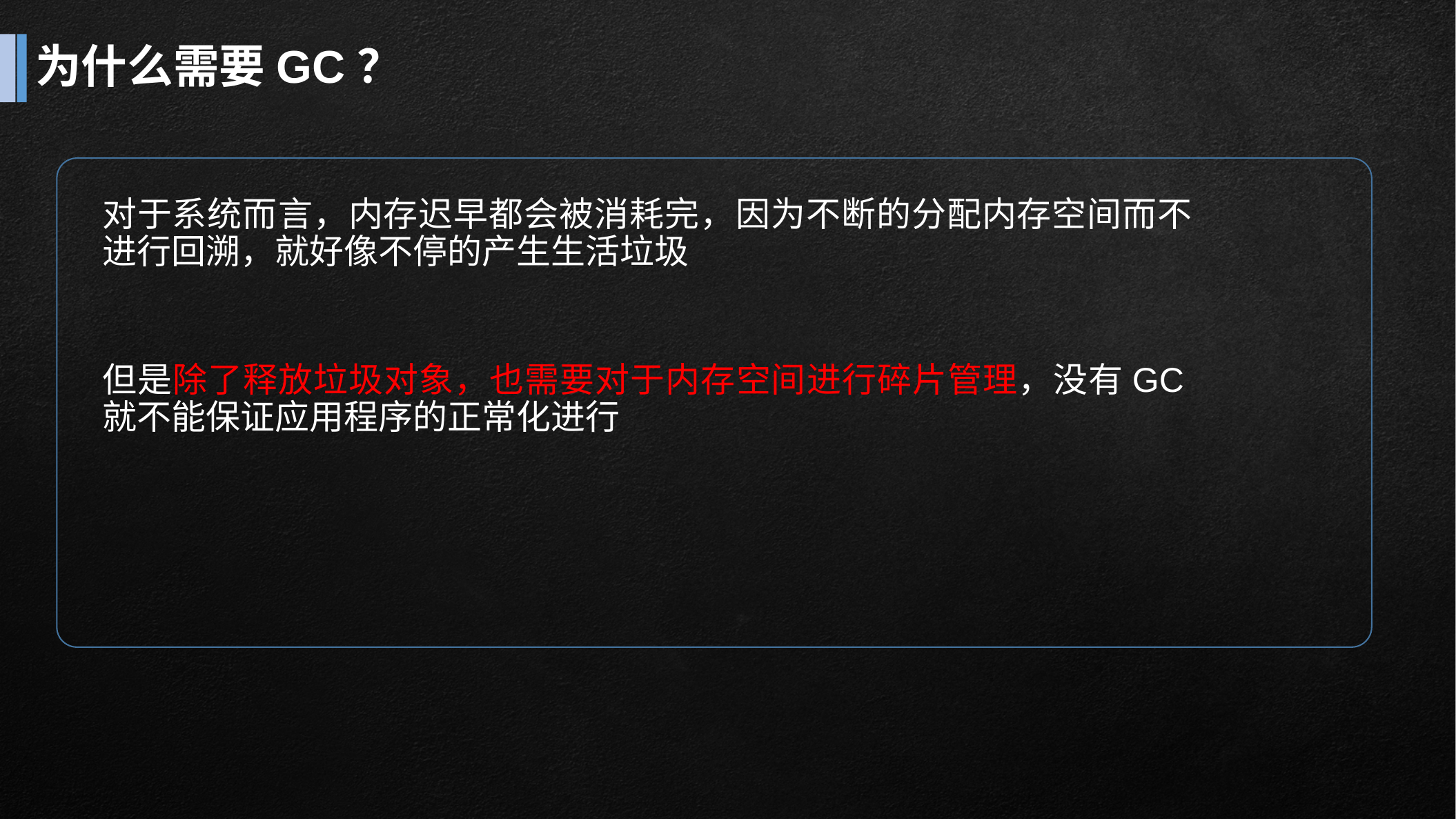

# 为什么需要GC？

对于系统而言，内存迟早都会被消耗完，因为不断的分配内存空间而不进行回溯，就好像不停的产生生活垃圾

但是除了释放垃圾对象，也需要对于内存空间进行碎片管理，没有GC就不能保证应用程序的正常化进行